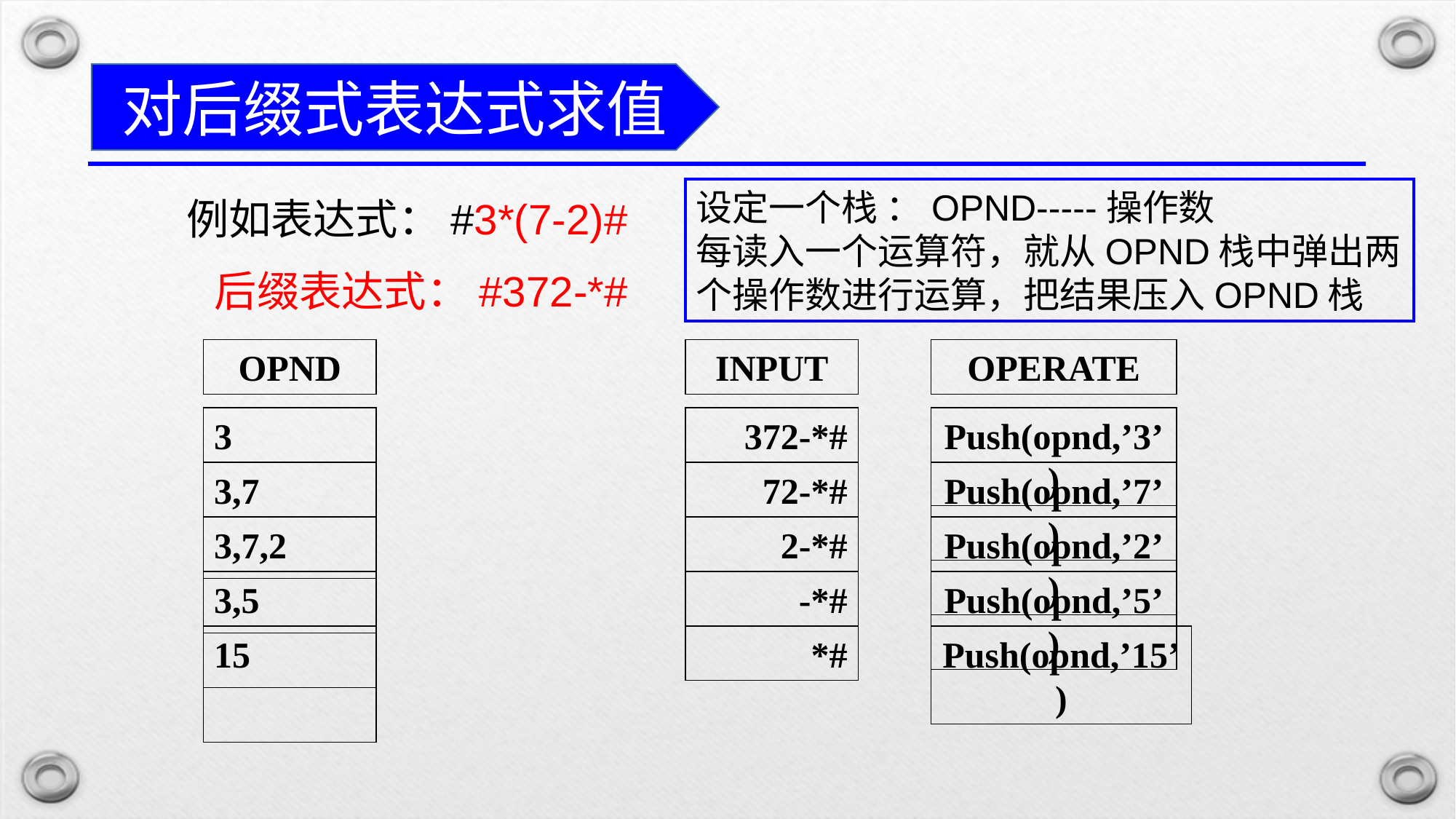

对后缀式表达式求值
设定一个栈 ：OPND-----操作数
每读入一个运算符，就从OPND栈中弹出两个操作数进行运算，把结果压入OPND栈
例如表达式：#3*(7-2)#
后缀表达式：#372-*#
OPND
INPUT
OPERATE
3
372-*#
Push(opnd,’3’)
3,7

72-*#
Push(opnd,’7’)
3,7,2

2-*#
Push(opnd,’2’)
3,5

-*#
Push(opnd,’5’)
15

*#
Push(opnd,’15’)